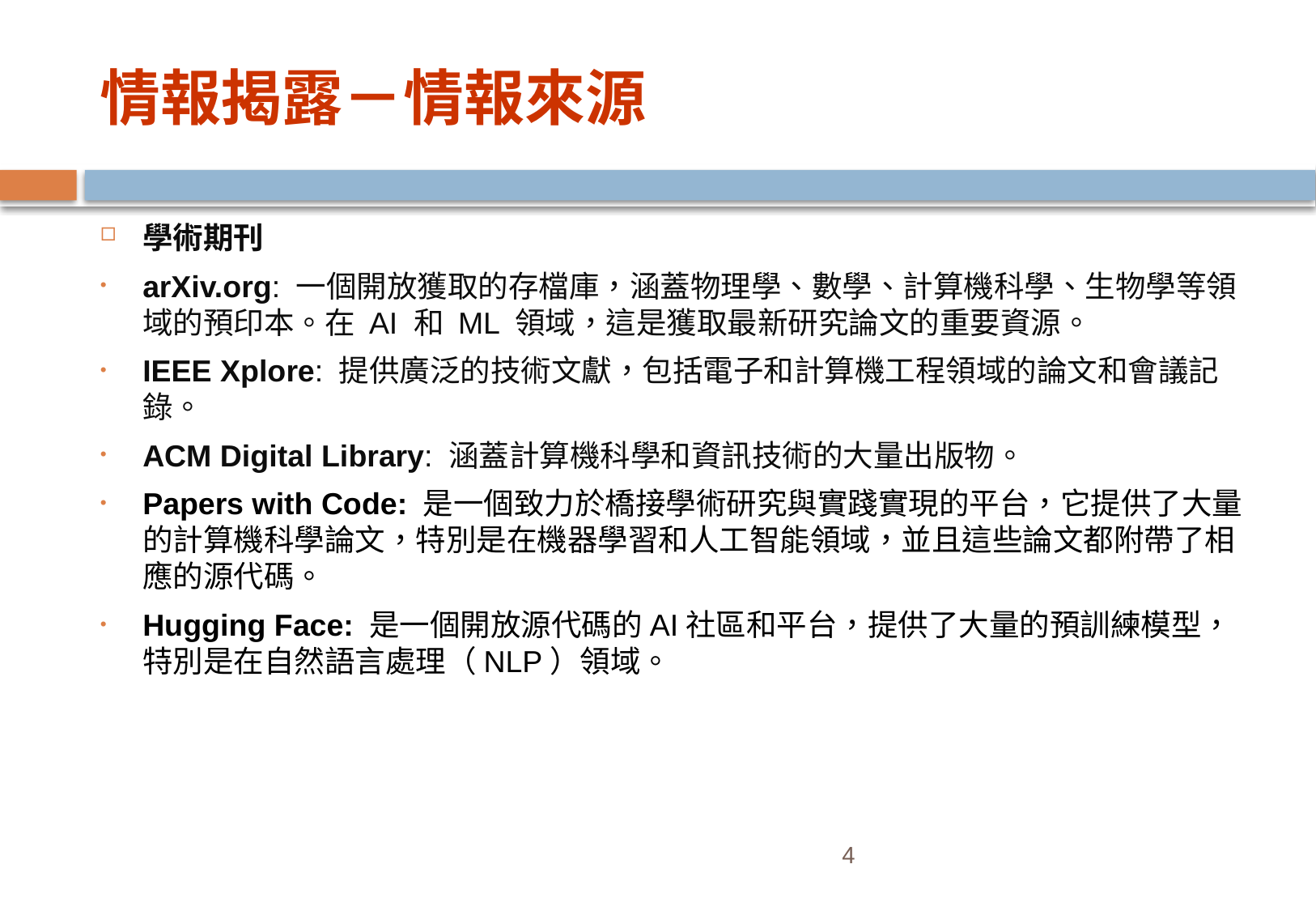

# 情報揭露－情報來源
學術期刊
arXiv.org: 一個開放獲取的存檔庫，涵蓋物理學、數學、計算機科學、生物學等領域的預印本。在 AI 和 ML 領域，這是獲取最新研究論文的重要資源。
IEEE Xplore: 提供廣泛的技術文獻，包括電子和計算機工程領域的論文和會議記錄。
ACM Digital Library: 涵蓋計算機科學和資訊技術的大量出版物。
Papers with Code: 是一個致力於橋接學術研究與實踐實現的平台，它提供了大量的計算機科學論文，特別是在機器學習和人工智能領域，並且這些論文都附帶了相應的源代碼。
Hugging Face: 是一個開放源代碼的AI社區和平台，提供了大量的預訓練模型，特別是在自然語言處理（NLP）領域。
4